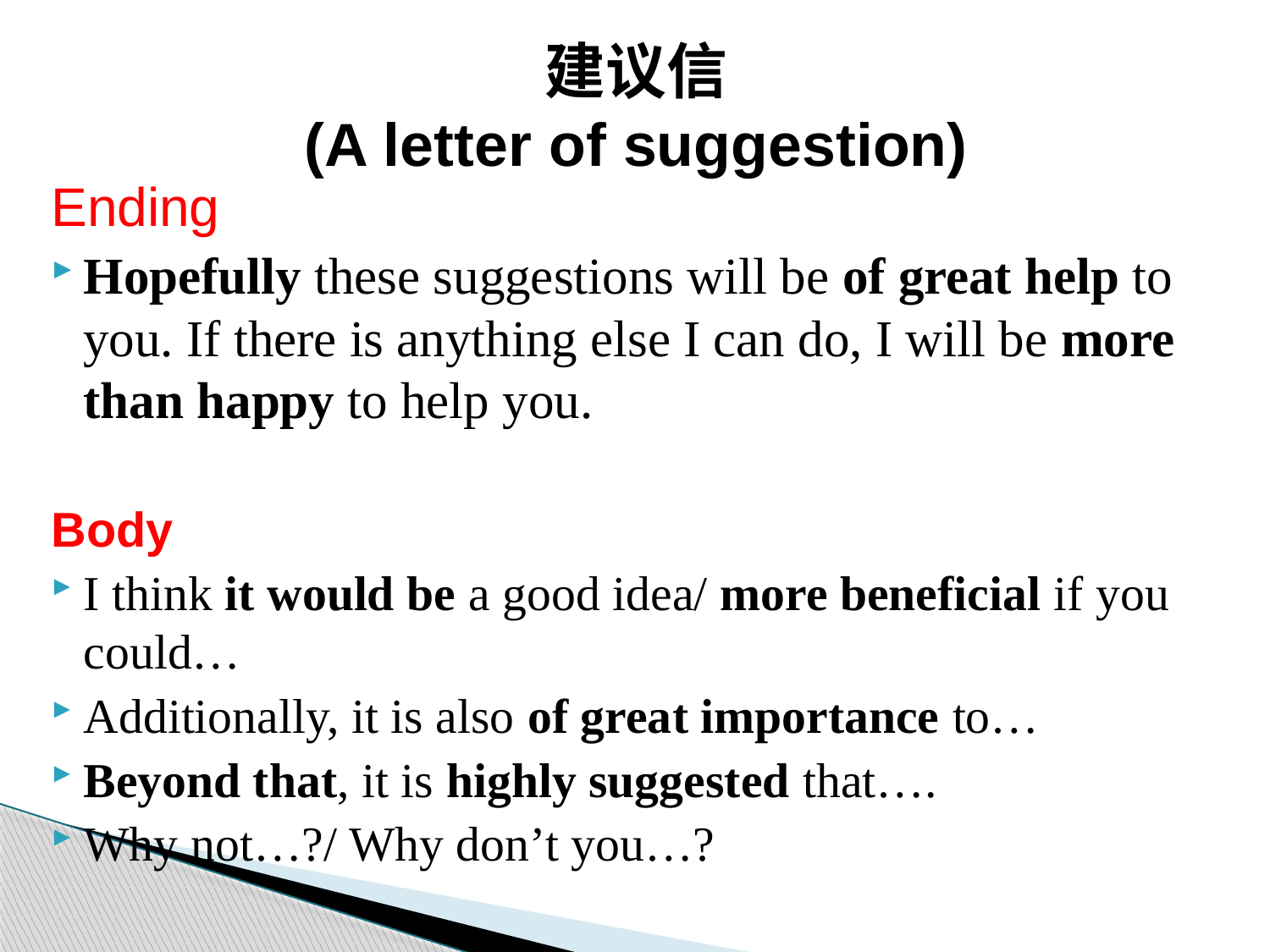

# 建议信 (A letter of suggestion)
Ending
Hopefully these suggestions will be of great help to you. If there is anything else I can do, I will be more than happy to help you.

Body
I think it would be a good idea/ more beneficial if you could…
Additionally, it is also of great importance to…
Beyond that, it is highly suggested that….
Why not…?/ Why don’t you…?